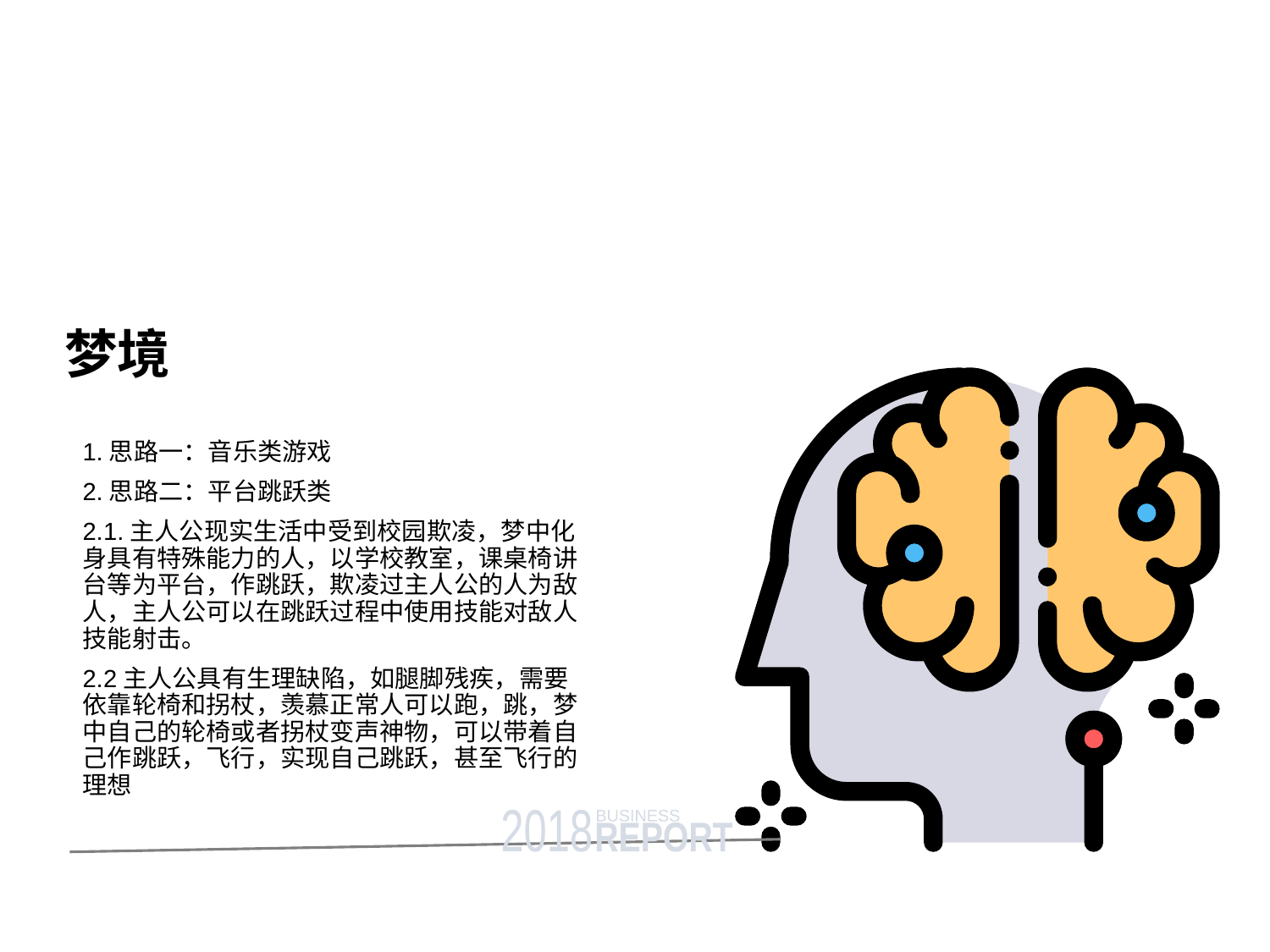

# 梦境
1.思路一：音乐类游戏
2.思路二：平台跳跃类
2.1.主人公现实生活中受到校园欺凌，梦中化身具有特殊能力的人，以学校教室，课桌椅讲台等为平台，作跳跃，欺凌过主人公的人为敌人，主人公可以在跳跃过程中使用技能对敌人技能射击。
2.2主人公具有生理缺陷，如腿脚残疾，需要依靠轮椅和拐杖，羡慕正常人可以跑，跳，梦中自己的轮椅或者拐杖变声神物，可以带着自己作跳跃，飞行，实现自己跳跃，甚至飞行的理想

BUSINESS
REPORT
2018